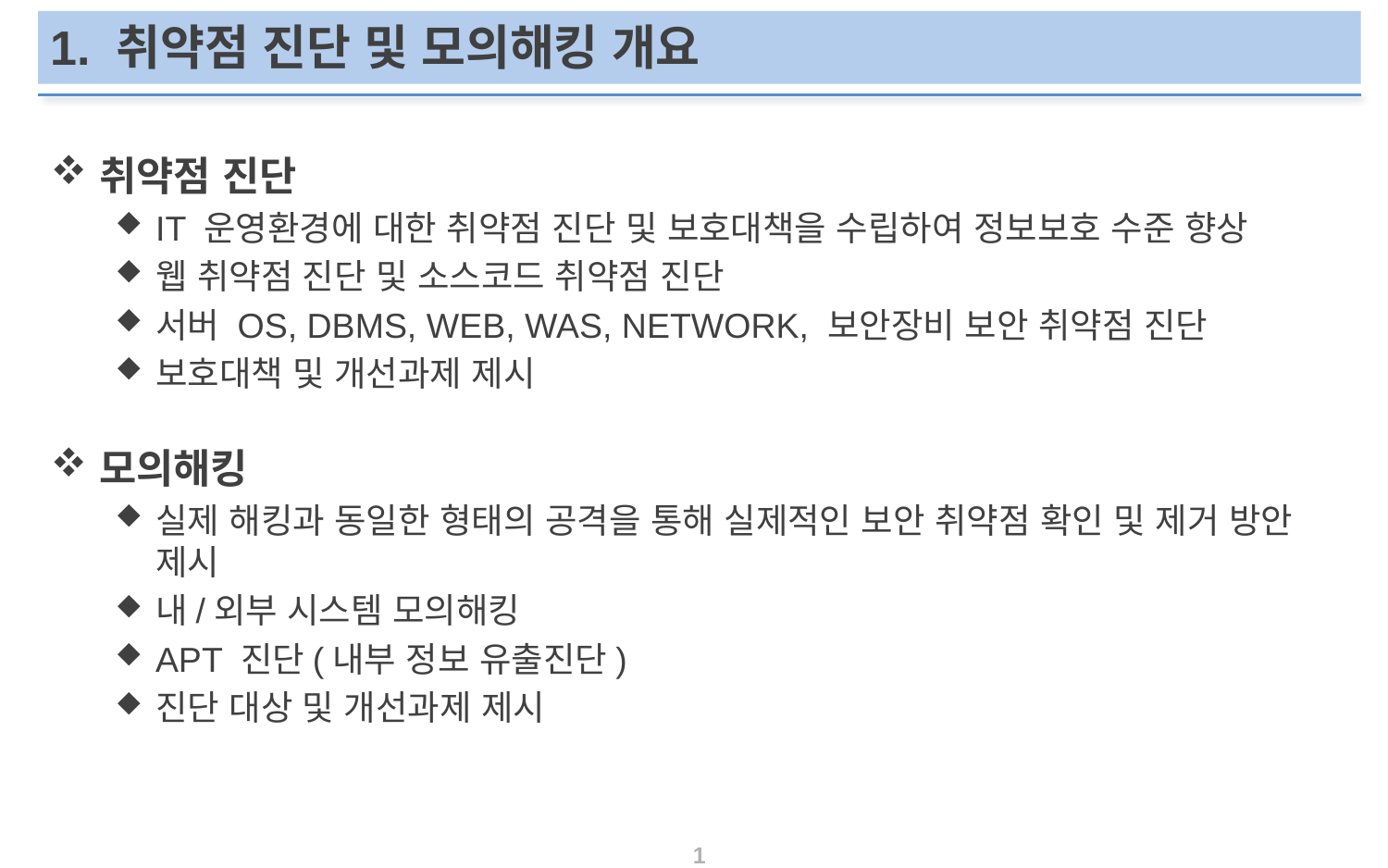

# 1. 취약점 진단 및 모의해킹 개요
취약점 진단
IT 운영환경에 대한 취약점 진단 및 보호대책을 수립하여 정보보호 수준 향상
웹 취약점 진단 및 소스코드 취약점 진단
서버 OS, DBMS, WEB, WAS, NETWORK, 보안장비 보안 취약점 진단
보호대책 및 개선과제 제시
모의해킹
실제 해킹과 동일한 형태의 공격을 통해 실제적인 보안 취약점 확인 및 제거 방안 제시
내/외부 시스템 모의해킹
APT 진단(내부 정보 유출진단)
진단 대상 및 개선과제 제시
1